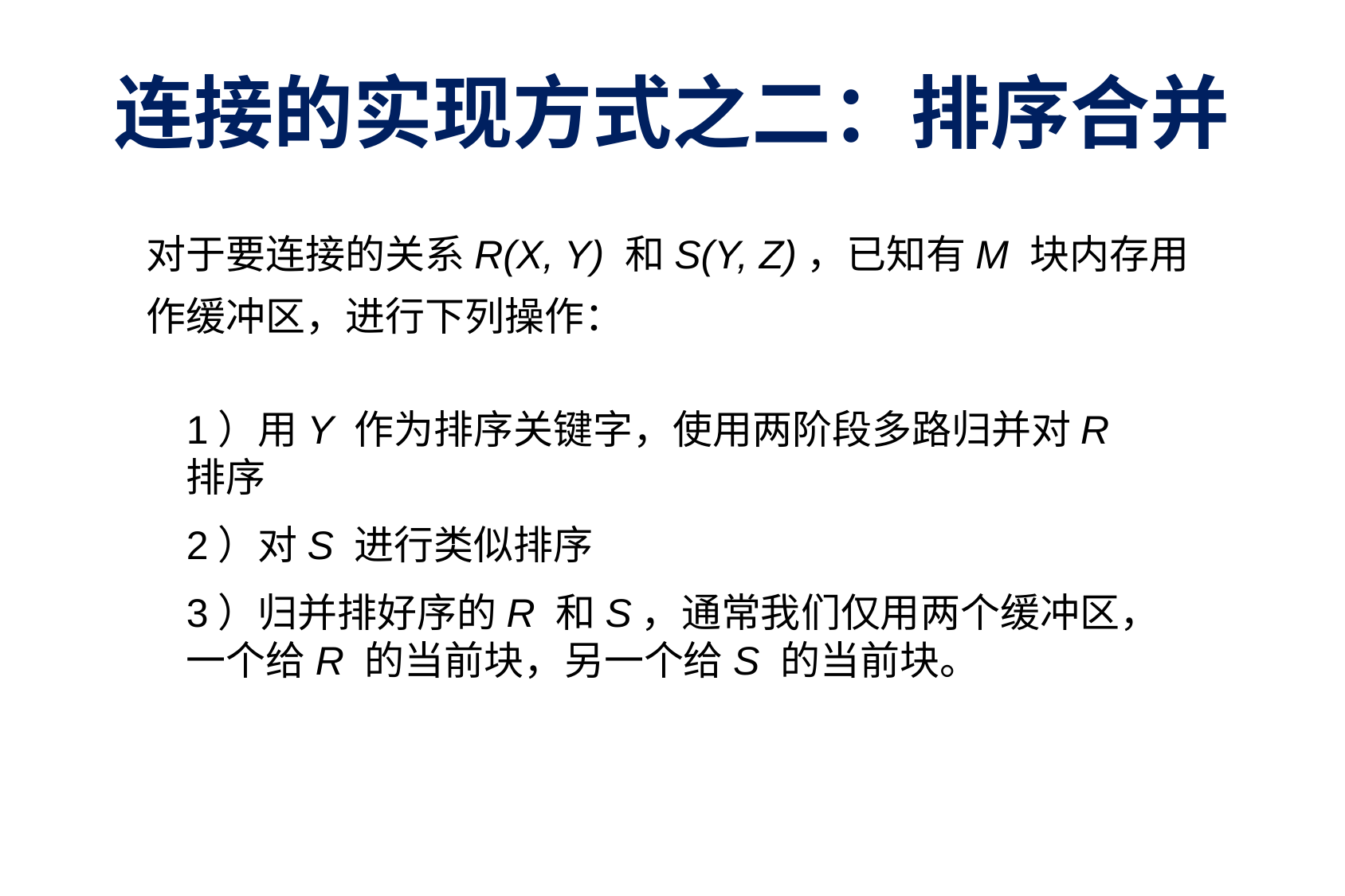

# 连接的实现方式之二：排序合并
对于要连接的关系R(X, Y) 和S(Y, Z)，已知有M 块内存用作缓冲区，进行下列操作：
1）用Y 作为排序关键字，使用两阶段多路归并对R 排序

2）对S 进行类似排序

3）归并排好序的R 和S，通常我们仅用两个缓冲区，一个给R 的当前块，另一个给S 的当前块。